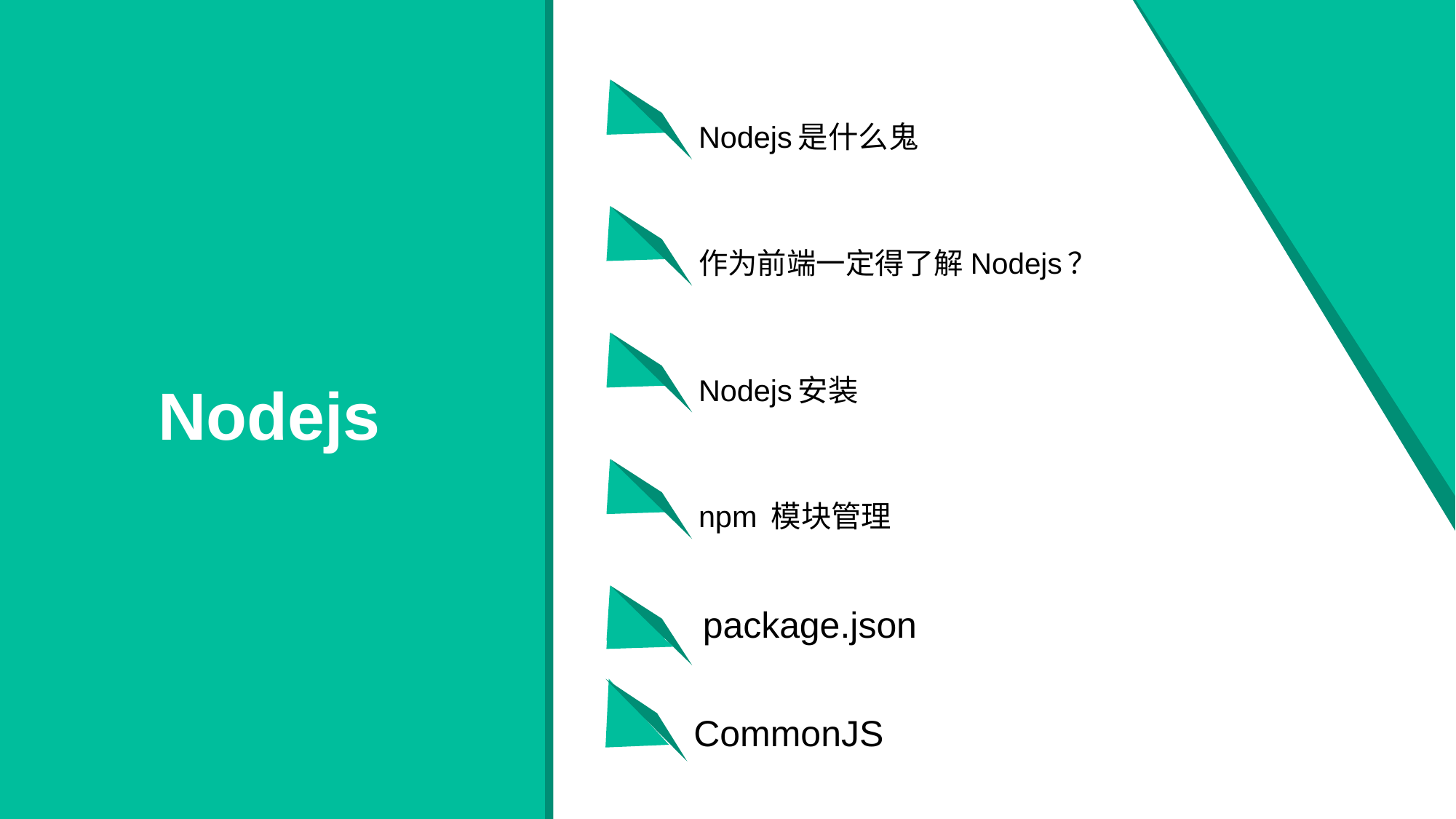

Nodejs是什么鬼

作为前端一定得了解Nodejs？

Nodejs安装
Nodejs

npm 模块管理

package.json

CommonJS